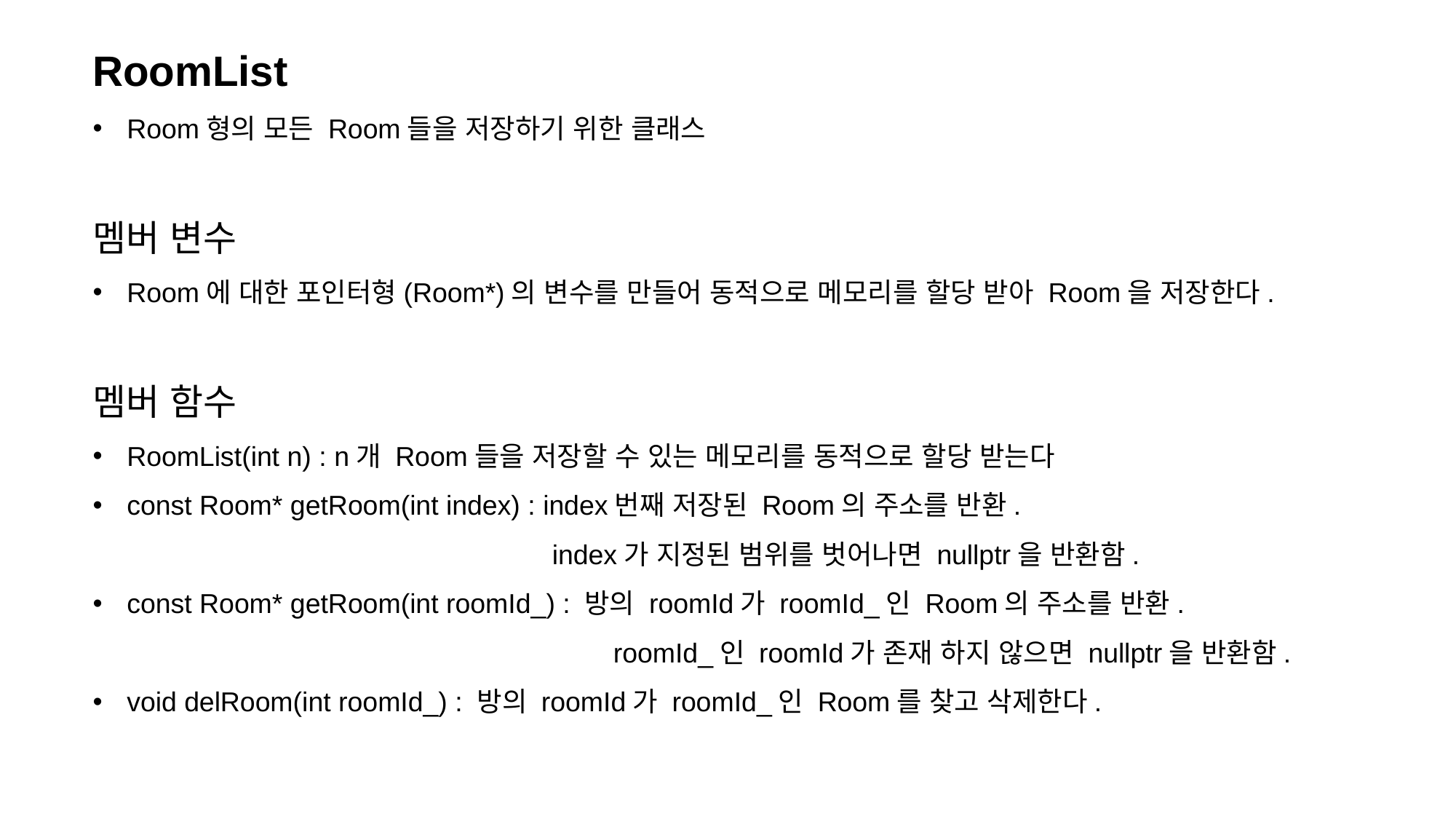

RoomList
Room형의 모든 Room들을 저장하기 위한 클래스

멤버 변수
Room에 대한 포인터형(Room*)의 변수를 만들어 동적으로 메모리를 할당 받아 Room을 저장한다.

멤버 함수
RoomList(int n) : n개 Room들을 저장할 수 있는 메모리를 동적으로 할당 받는다
const Room* getRoom(int index) : index번째 저장된 Room의 주소를 반환.
				   index가 지정된 범위를 벗어나면 nullptr을 반환함.
const Room* getRoom(int roomId_) : 방의 roomId가 roomId_인 Room의 주소를 반환.
				           roomId_인 roomId가 존재 하지 않으면 nullptr을 반환함.
void delRoom(int roomId_) : 방의 roomId가 roomId_인 Room를 찾고 삭제한다.